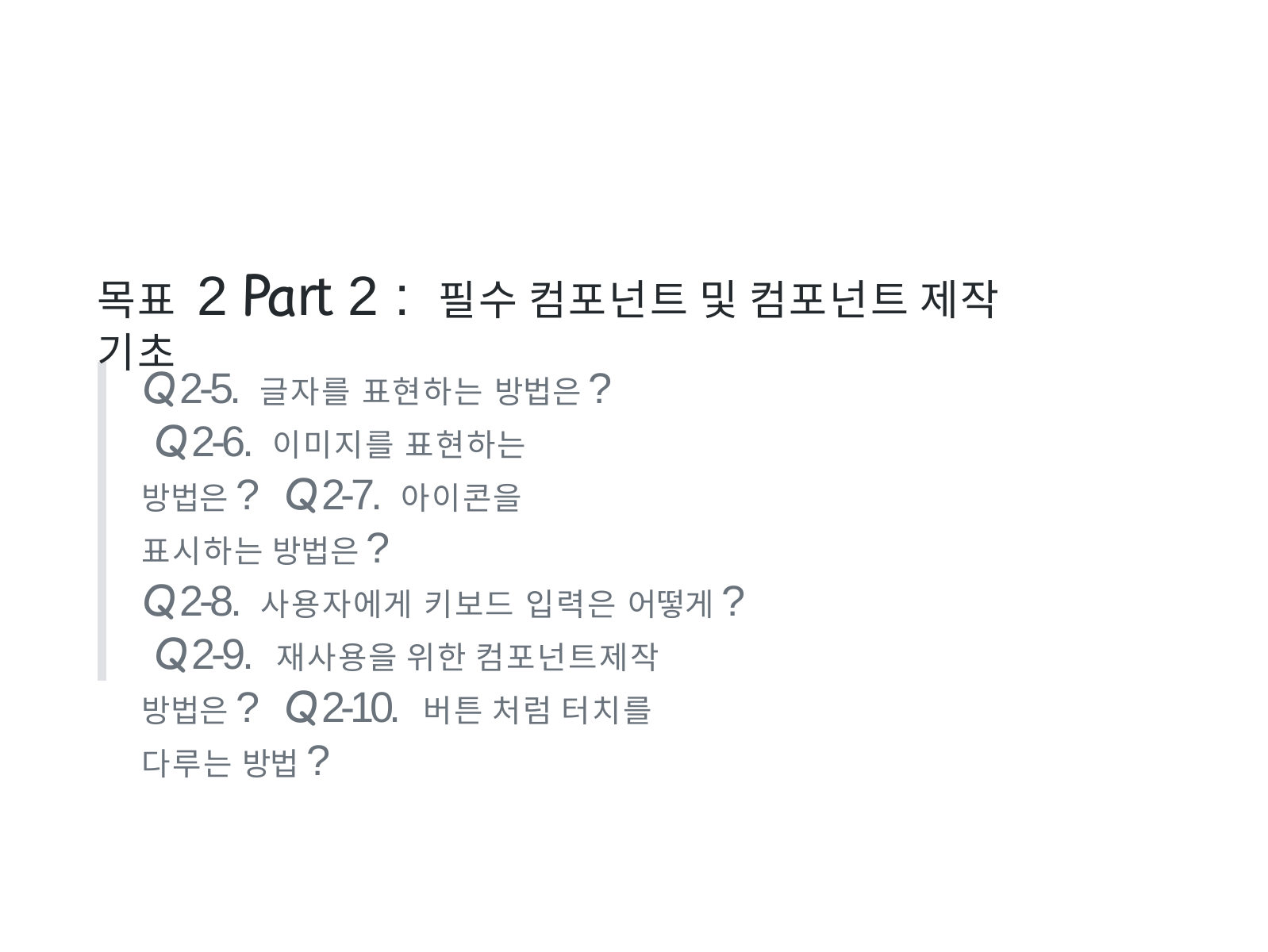

# 목표 2 Part 2 : 필수 컴포넌트 및 컴포넌트 제작 기초
Q2‑5. 글자를 표현하는 방법은?  Q2‑6. 이미지를 표현하는 방법은?  Q2‑7. 아이콘을 표시하는 방법은?
Q2‑8. 사용자에게 키보드 입력은 어떻게?  Q2‑9. 재사용을 위한 컴포넌트제작 방법은?  Q2‑10. 버튼 처럼 터치를 다루는 방법?